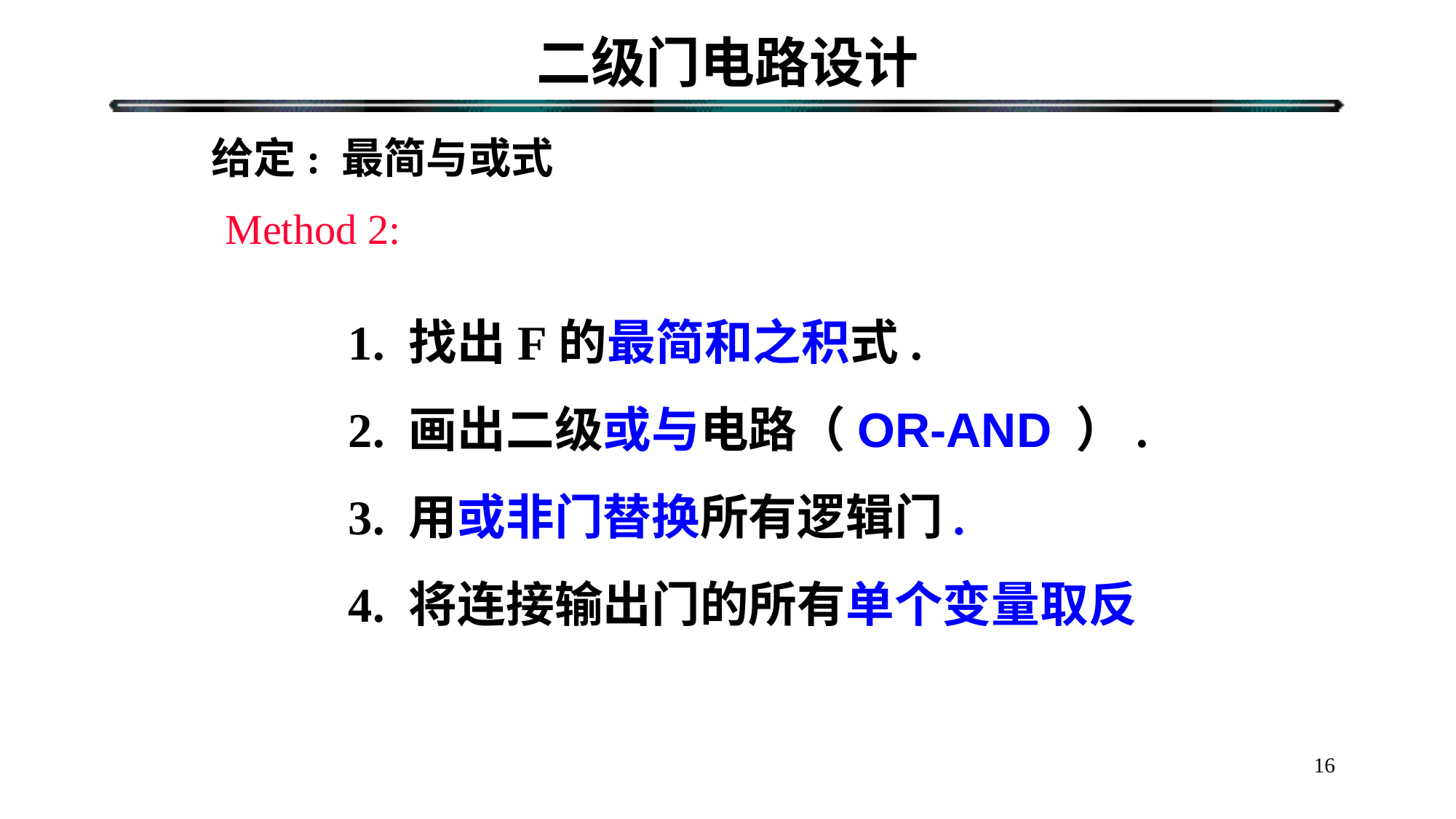

# 二级门电路设计

给定: 最简与或式

Method 2:
1. 找出F的最简和之积式.
2. 画出二级或与电路（OR-AND ）.
3. 用或非门替换所有逻辑门.
4. 将连接输出门的所有单个变量取反

16